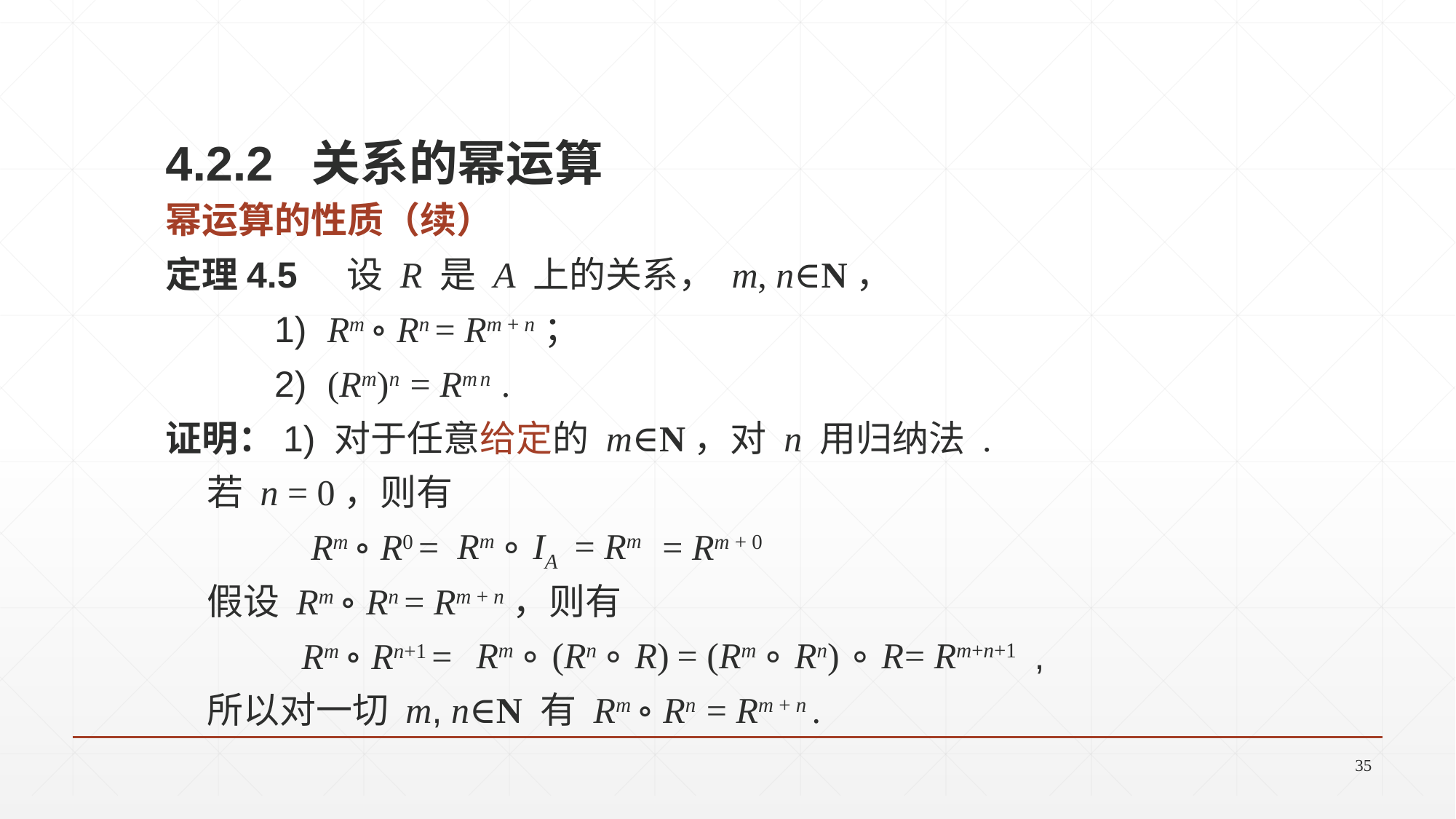

4.2.2  关系的幂运算
幂运算的性质（续）
定理4.5    设 R 是 A 上的关系， m, n∈N，
  	1)  Rm ∘ Rn = Rm + n；
  	2)  (Rm)n  = Rm n  .
证明：1) 对于任意给定的 m∈N，对 n 用归纳法 .
    若 n = 0，则有
                Rm ∘ R0 =
    假设 Rm ∘ Rn = Rm + n，则有
               Rm ∘ Rn+1 =                                                                ,
    所以对一切 m, n∈N 有 Rm ∘ Rn  = Rm + n .
Rm ∘ IA
= Rm
= Rm + 0
= Rm+n+1
= (Rm ∘ Rn) ∘ R
Rm ∘ (Rn ∘ R)
35